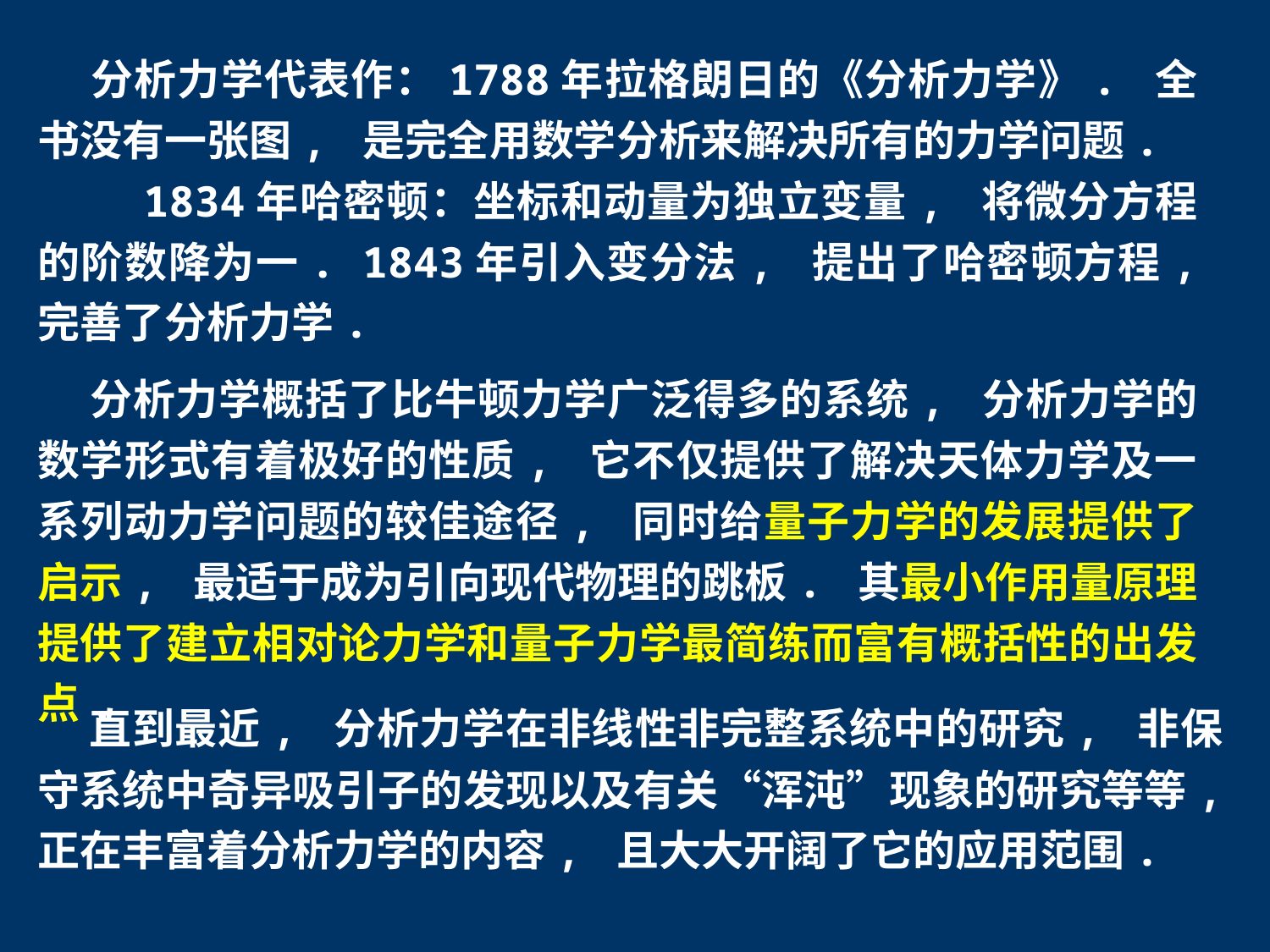

分析力学代表作：1788年拉格朗日的《分析力学》. 全书没有一张图, 是完全用数学分析来解决所有的力学问题.
    1834年哈密顿：坐标和动量为独立变量, 将微分方程的阶数降为一. 1843年引入变分法, 提出了哈密顿方程, 完善了分析力学.
    分析力学概括了比牛顿力学广泛得多的系统, 分析力学的数学形式有着极好的性质, 它不仅提供了解决天体力学及一系列动力学问题的较佳途径, 同时给量子力学的发展提供了启示, 最适于成为引向现代物理的跳板. 其最小作用量原理提供了建立相对论力学和量子力学最简练而富有概括性的出发点.
    直到最近, 分析力学在非线性非完整系统中的研究, 非保守系统中奇异吸引子的发现以及有关“浑沌”现象的研究等等, 正在丰富着分析力学的内容, 且大大开阔了它的应用范围.